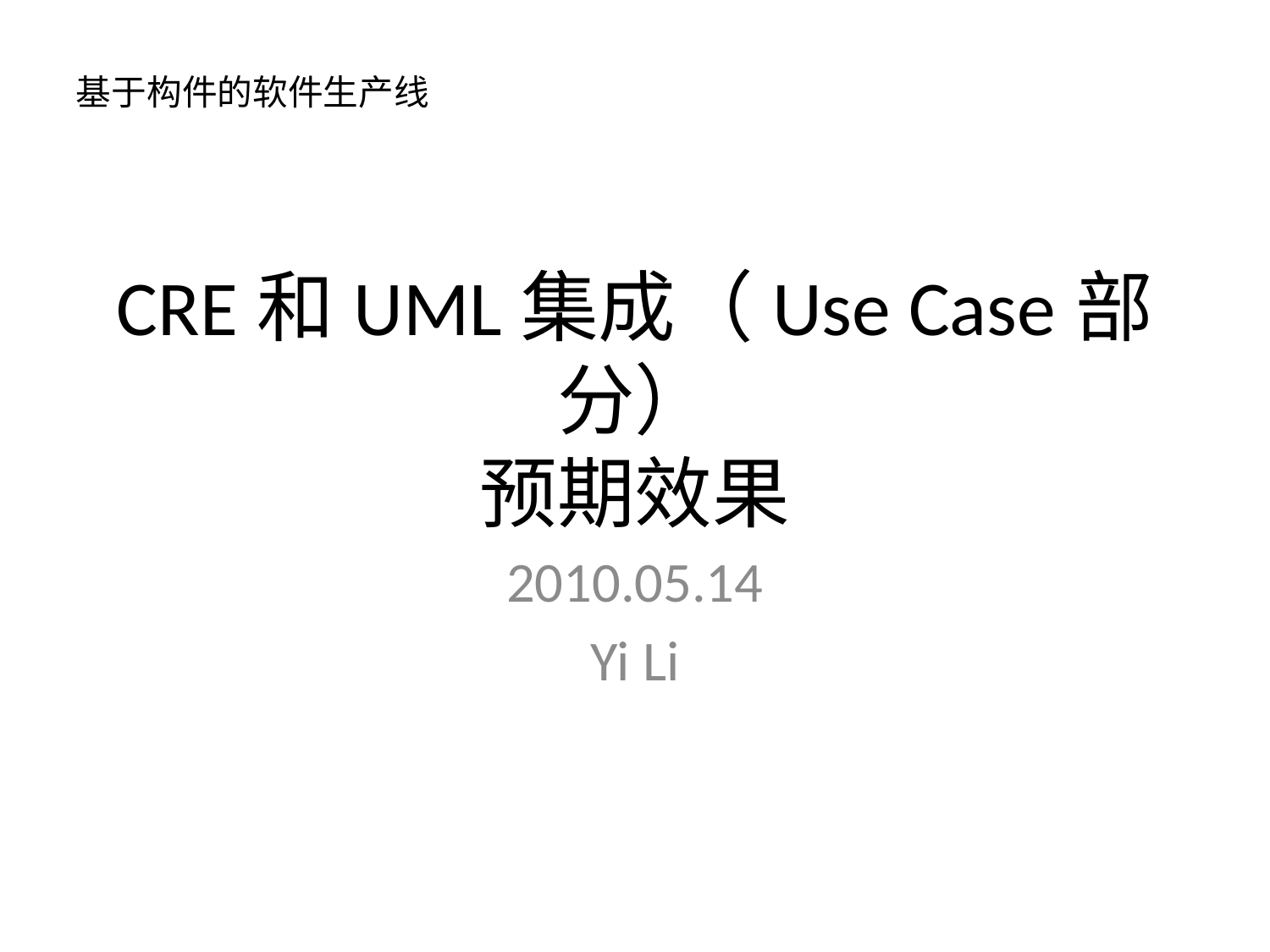

基于构件的软件生产线
# CRE和UML集成（Use Case部分） 预期效果
2010.05.14
Yi Li